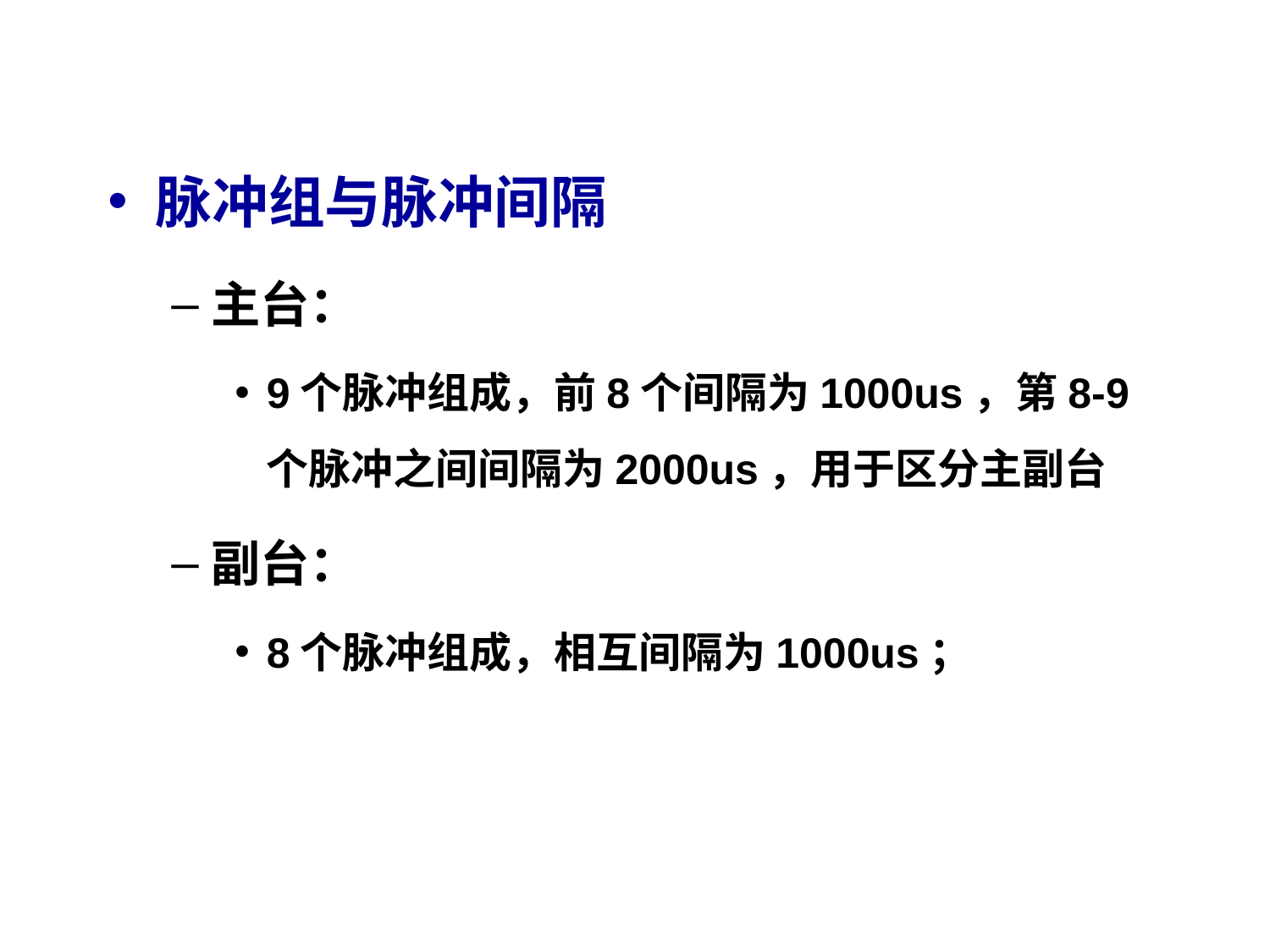

脉冲组与脉冲间隔
主台：
9个脉冲组成，前8个间隔为1000us，第8-9个脉冲之间间隔为2000us，用于区分主副台
副台：
8个脉冲组成，相互间隔为1000us；